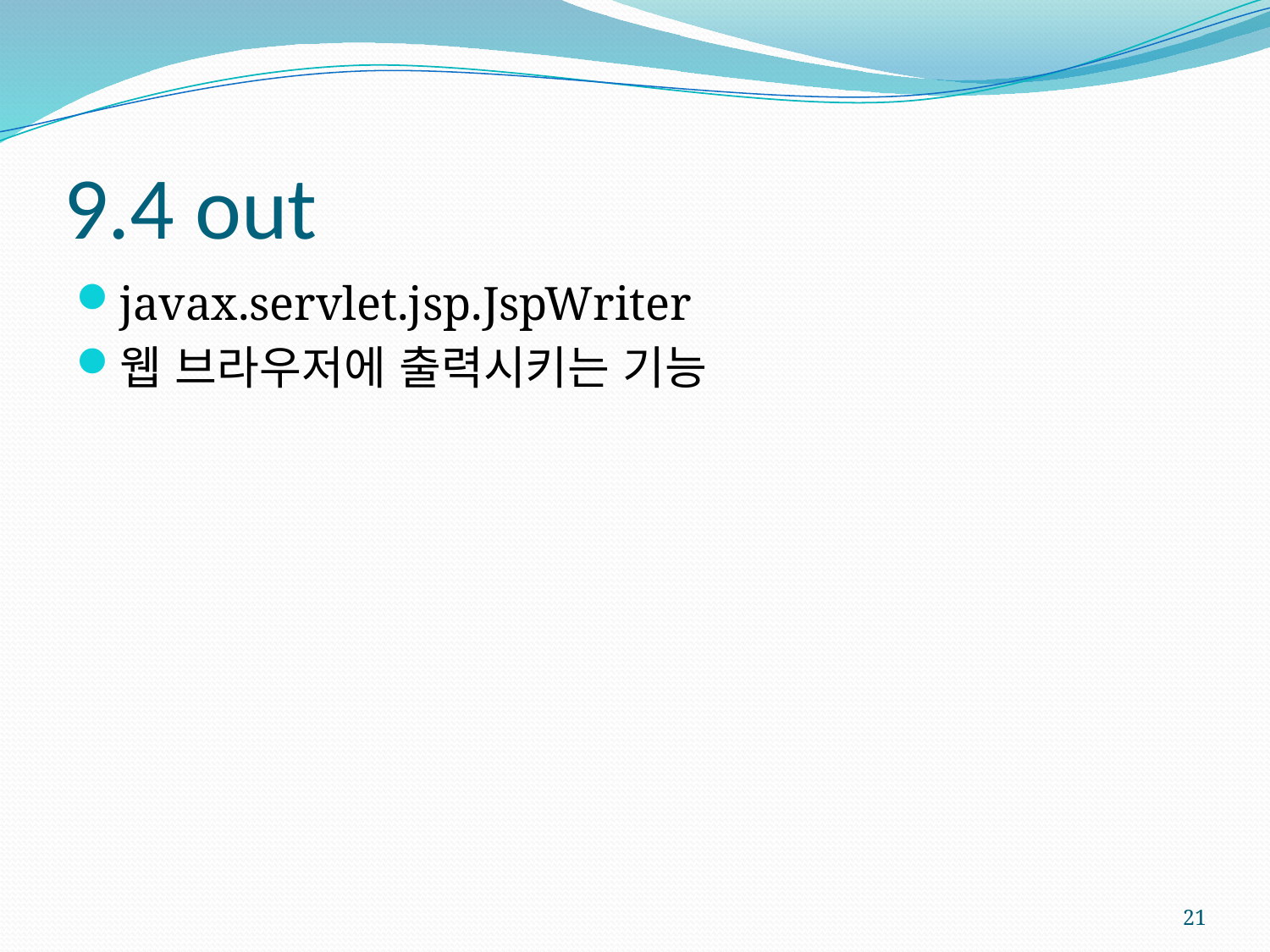

# 9.4 out
javax.servlet.jsp.JspWriter
웹 브라우저에 출력시키는 기능
21